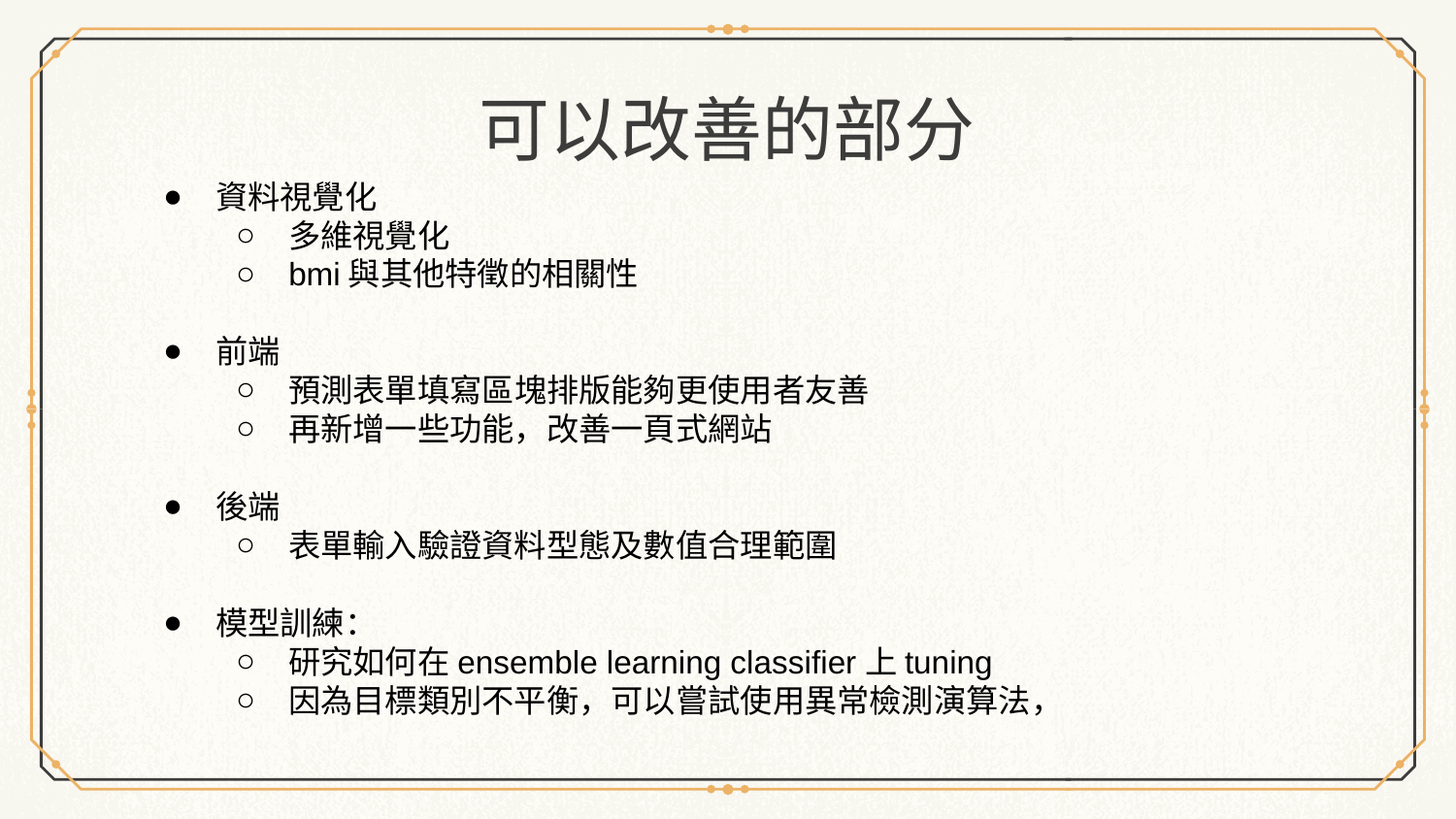

# 可以改善的部分

資料視覺化
多維視覺化
bmi與其他特徵的相關性

前端
預測表單填寫區塊排版能夠更使用者友善
再新增一些功能，改善一頁式網站

後端
表單輸入驗證資料型態及數值合理範圍

模型訓練：
研究如何在ensemble learning classifier上tuning
因為目標類別不平衡，可以嘗試使用異常檢測演算法，